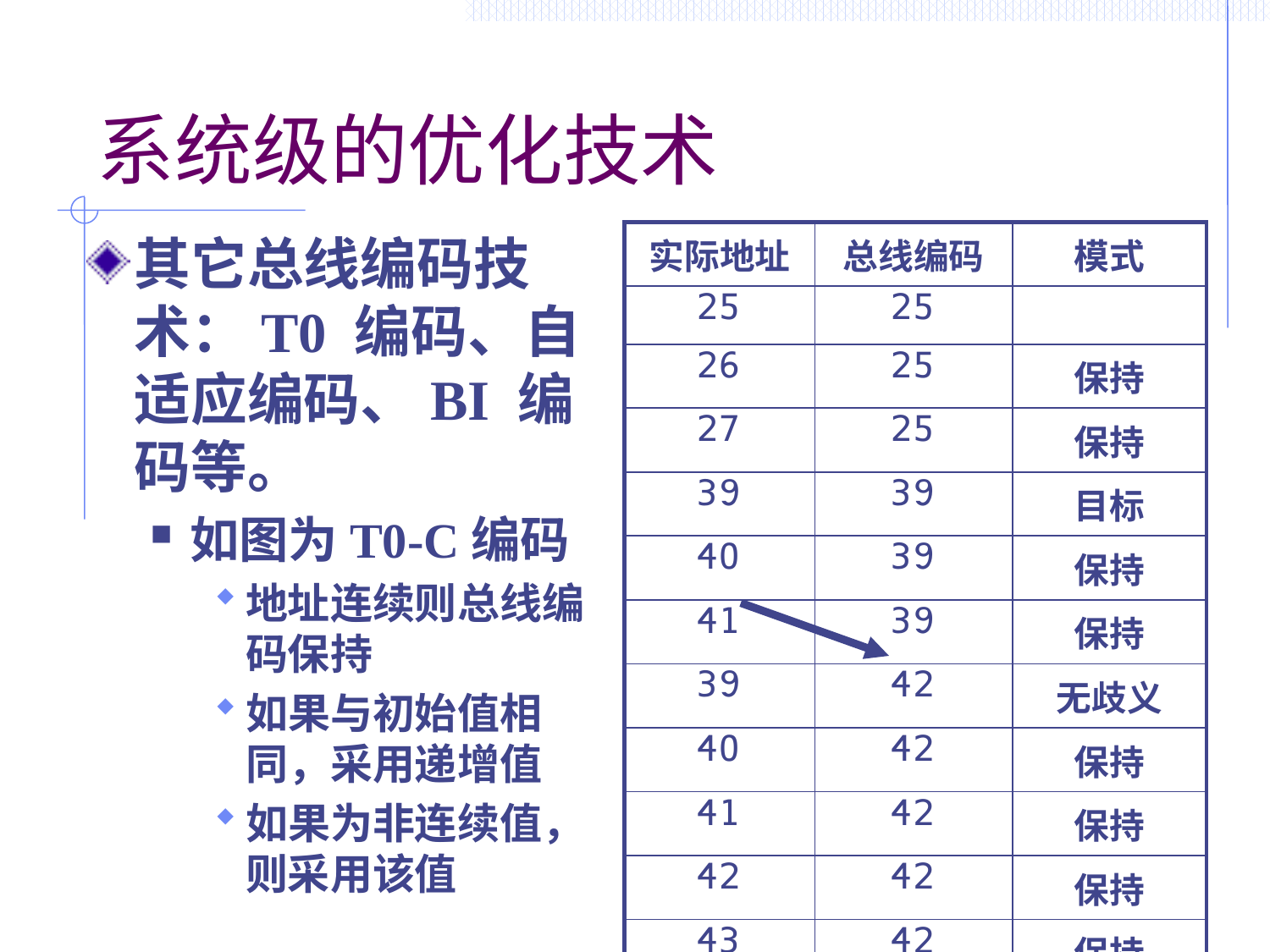

# 系统级的优化技术
其它总线编码技术：T0 编码、自适应编码、BI 编码等。
如图为T0-C编码
地址连续则总线编码保持
如果与初始值相同，采用递增值
如果为非连续值，则采用该值
| 实际地址 | 总线编码 | 模式 |
| --- | --- | --- |
| 25 | 25 |  |
| 26 | 25 | 保持 |
| 27 | 25 | 保持 |
| 39 | 39 | 目标 |
| 40 | 39 | 保持 |
| 41 | 39 | 保持 |
| 39 | 42 | 无歧义 |
| 40 | 42 | 保持 |
| 41 | 42 | 保持 |
| 42 | 42 | 保持 |
| 43 | 42 | 保持 |